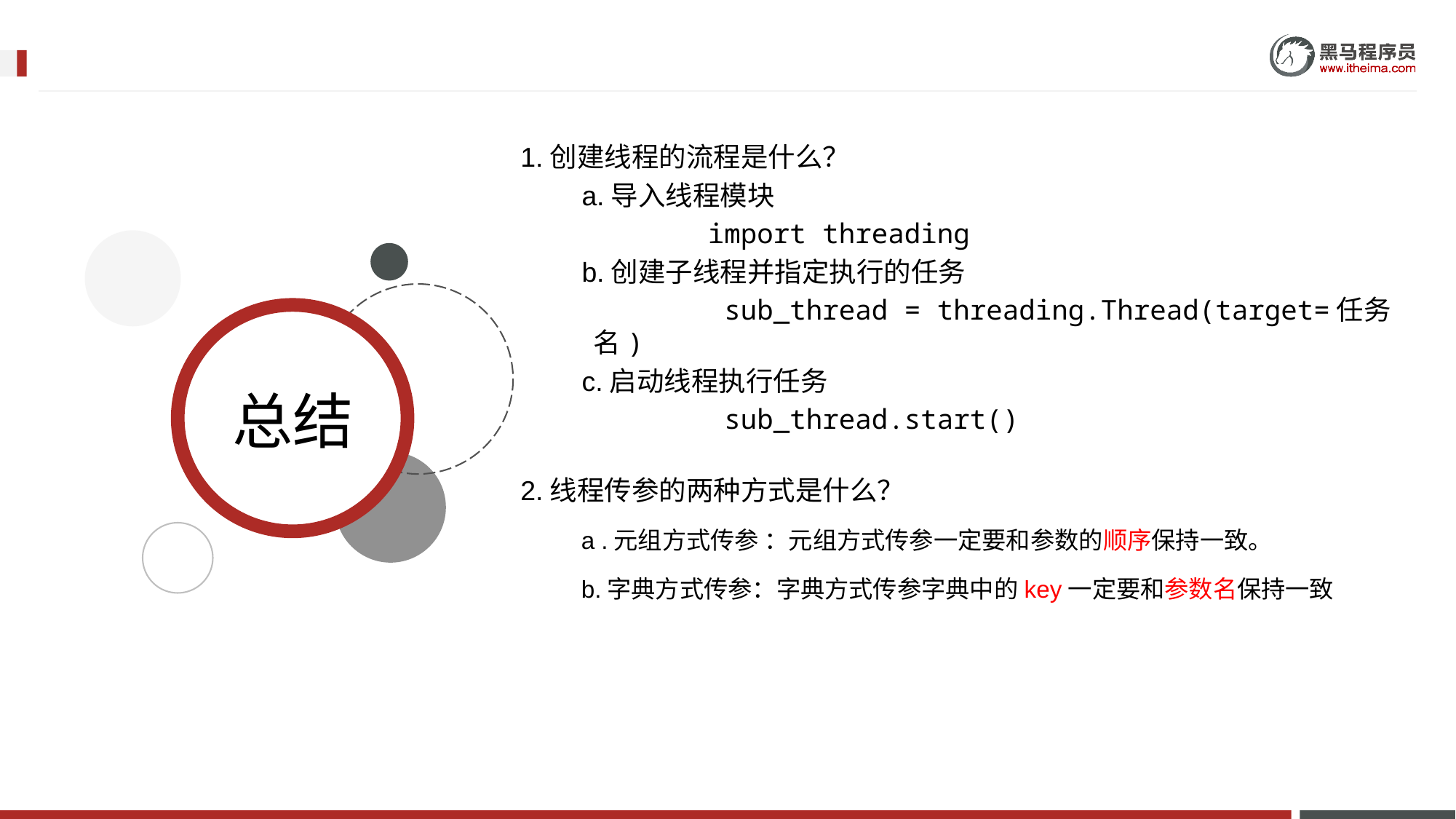

1.创建线程的流程是什么？
        a.导入线程模块
       import threading
        b.创建子线程并指定执行的任务
        sub_thread = threading.Thread(target=任务名)
        c.启动线程执行任务
        sub_thread.start()
2.线程传参的两种方式是什么？
         a .元组方式传参 ：元组方式传参一定要和参数的顺序保持一致。
         b.字典方式传参：字典方式传参字典中的key一定要和参数名保持一致